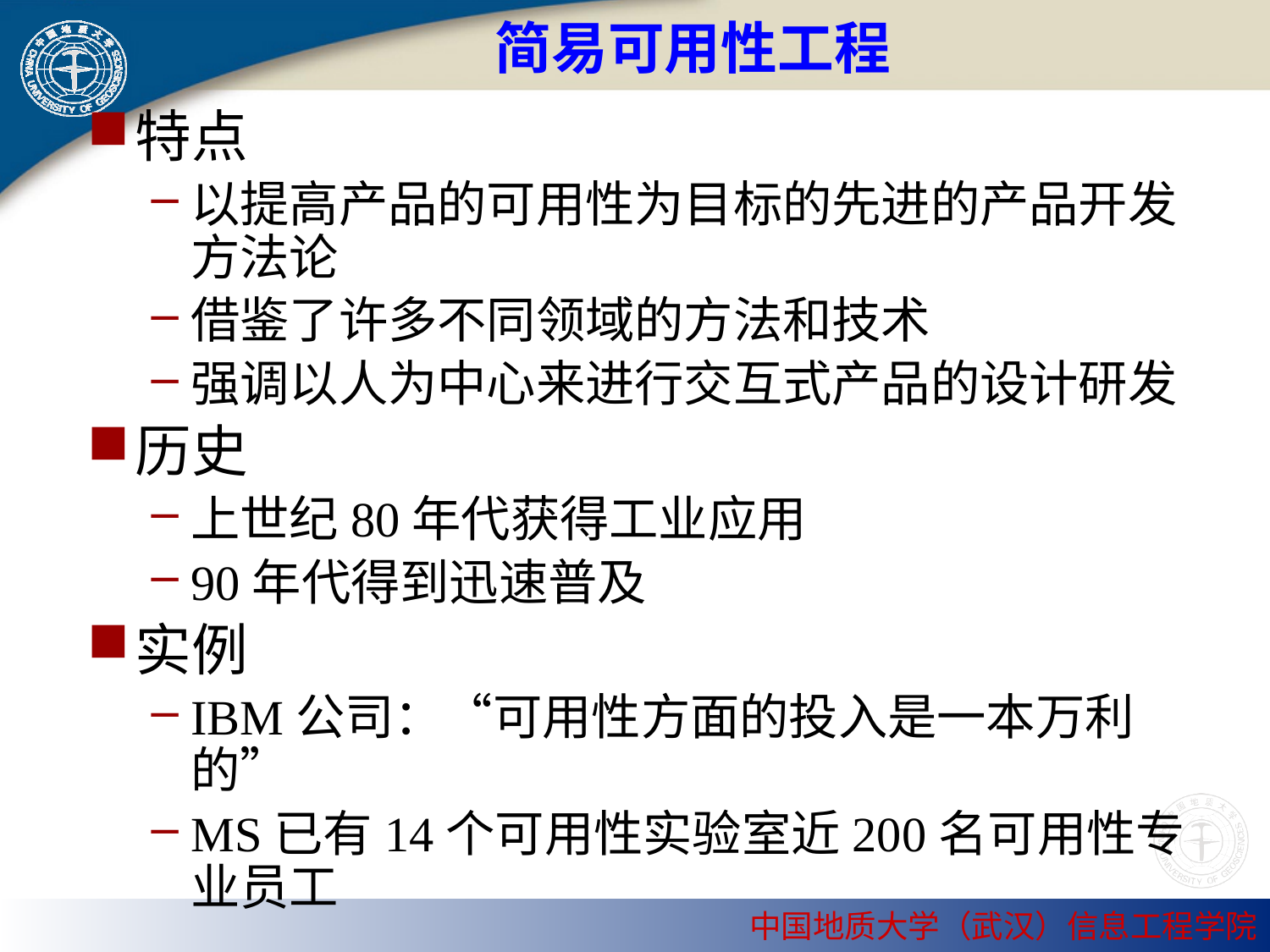

# 简易可用性工程
特点
以提高产品的可用性为目标的先进的产品开发方法论
借鉴了许多不同领域的方法和技术
强调以人为中心来进行交互式产品的设计研发
历史
上世纪80年代获得工业应用
90年代得到迅速普及
实例
IBM公司：“可用性方面的投入是一本万利的”
MS已有14个可用性实验室近200名可用性专业员工